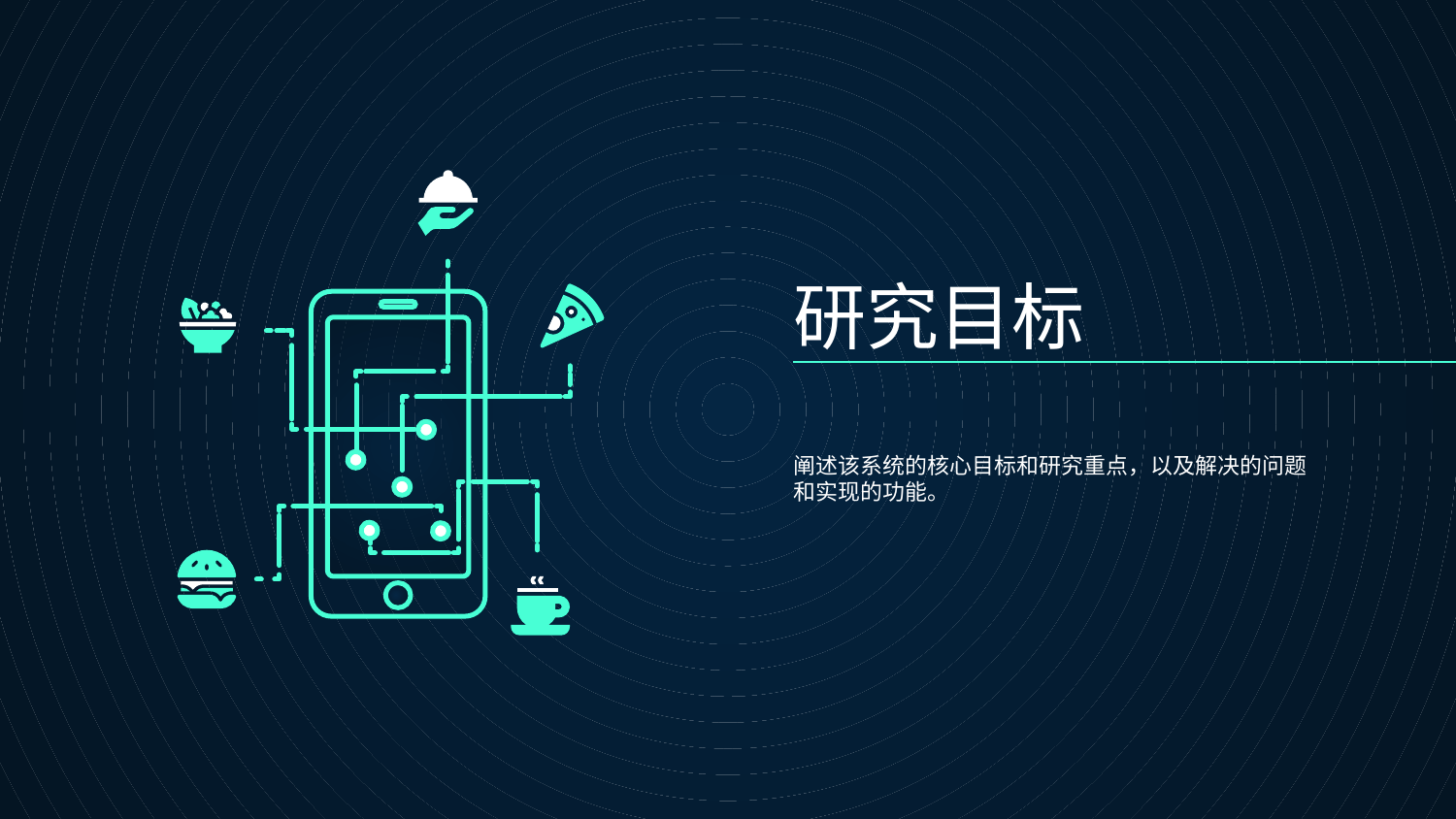

# 研究目标

阐述该系统的核心目标和研究重点，以及解决的问题和实现的功能。